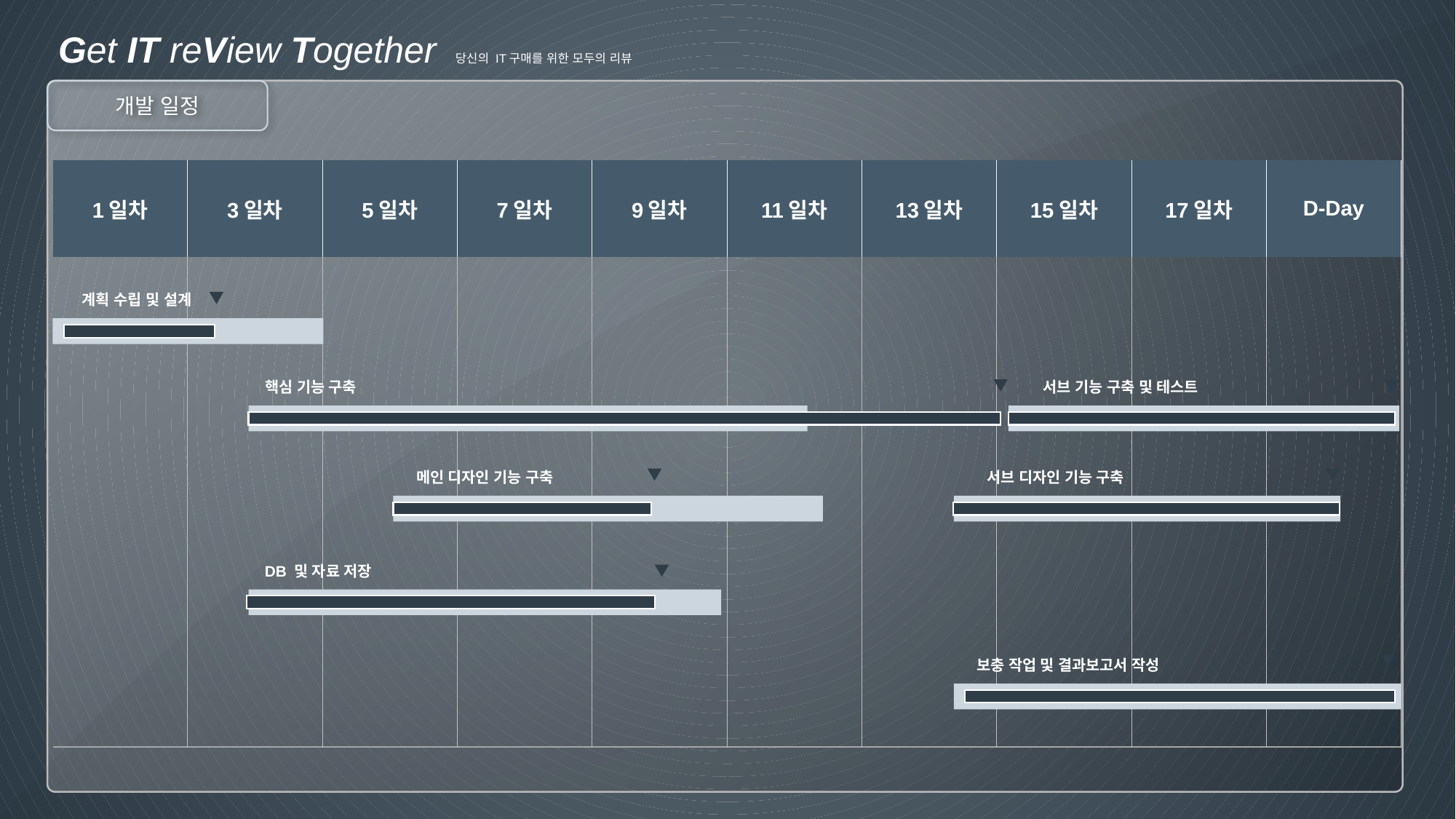

Get IT reView Together 당신의 IT구매를 위한 모두의 리뷰

개발 일정
| 1일차 | 3일차 | 5일차 | 7일차 | 9일차 | 11일차 | 13일차 | 15일차 | 17일차 | D-Day |
| --- | --- | --- | --- | --- | --- | --- | --- | --- | --- |
|  |  |  |  |  |  |  |  |  |  |
계획 수립 및 설계

핵심 기능 구축
서브 기능 구축 및 테스트

메인 디자인 기능 구축
서브 디자인 기능 구축

DB 및 자료 저장

보충 작업 및 결과보고서 작성